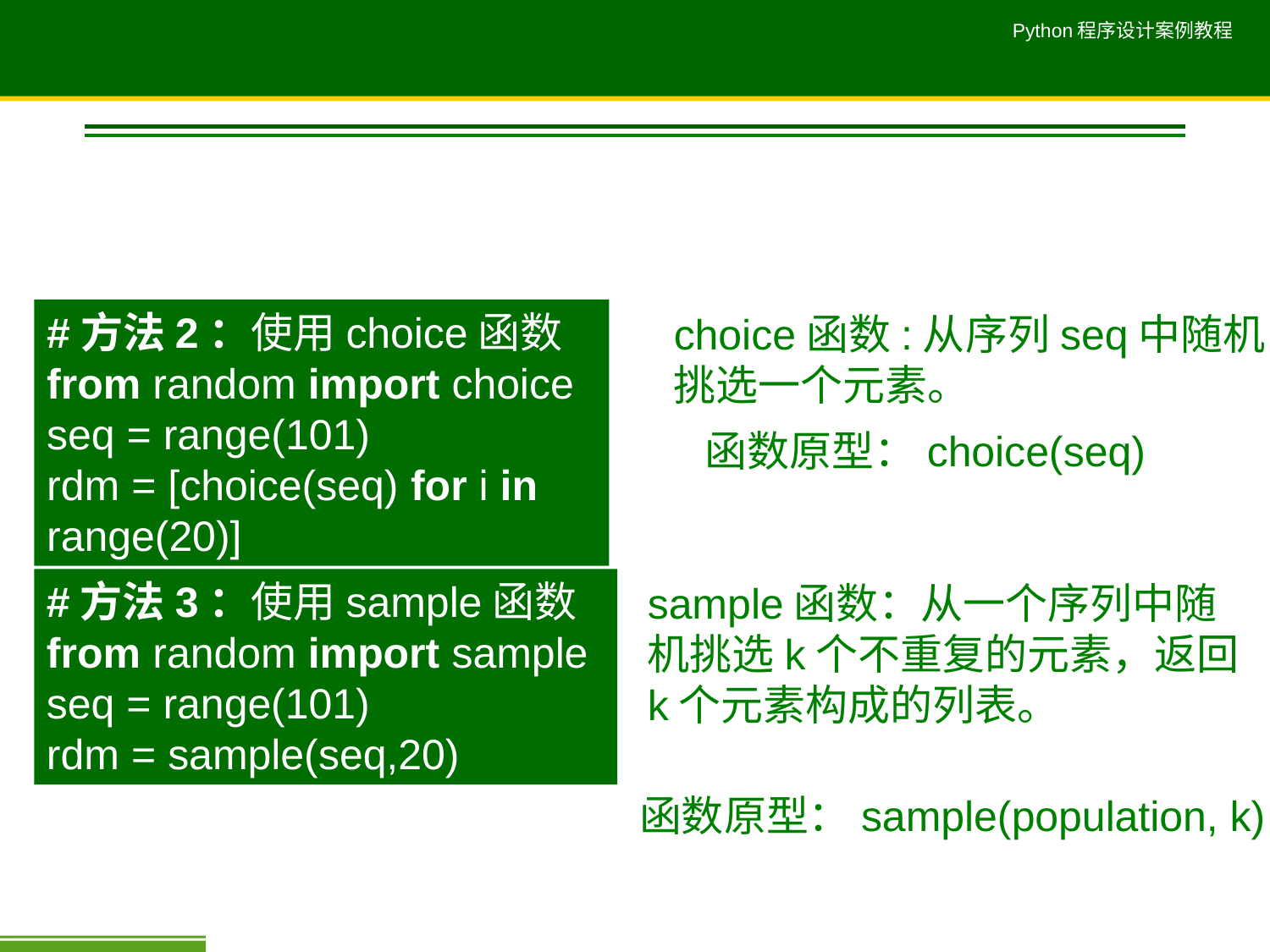

#方法2：使用choice函数
from random import choice
seq = range(101)
rdm = [choice(seq) for i in range(20)]
choice函数:从序列seq中随机挑选一个元素。
函数原型：choice(seq)
#方法3：使用sample函数
from random import sample
seq = range(101)
rdm = sample(seq,20)
sample函数：从一个序列中随机挑选k个不重复的元素，返回k个元素构成的列表。
函数原型：sample(population, k)